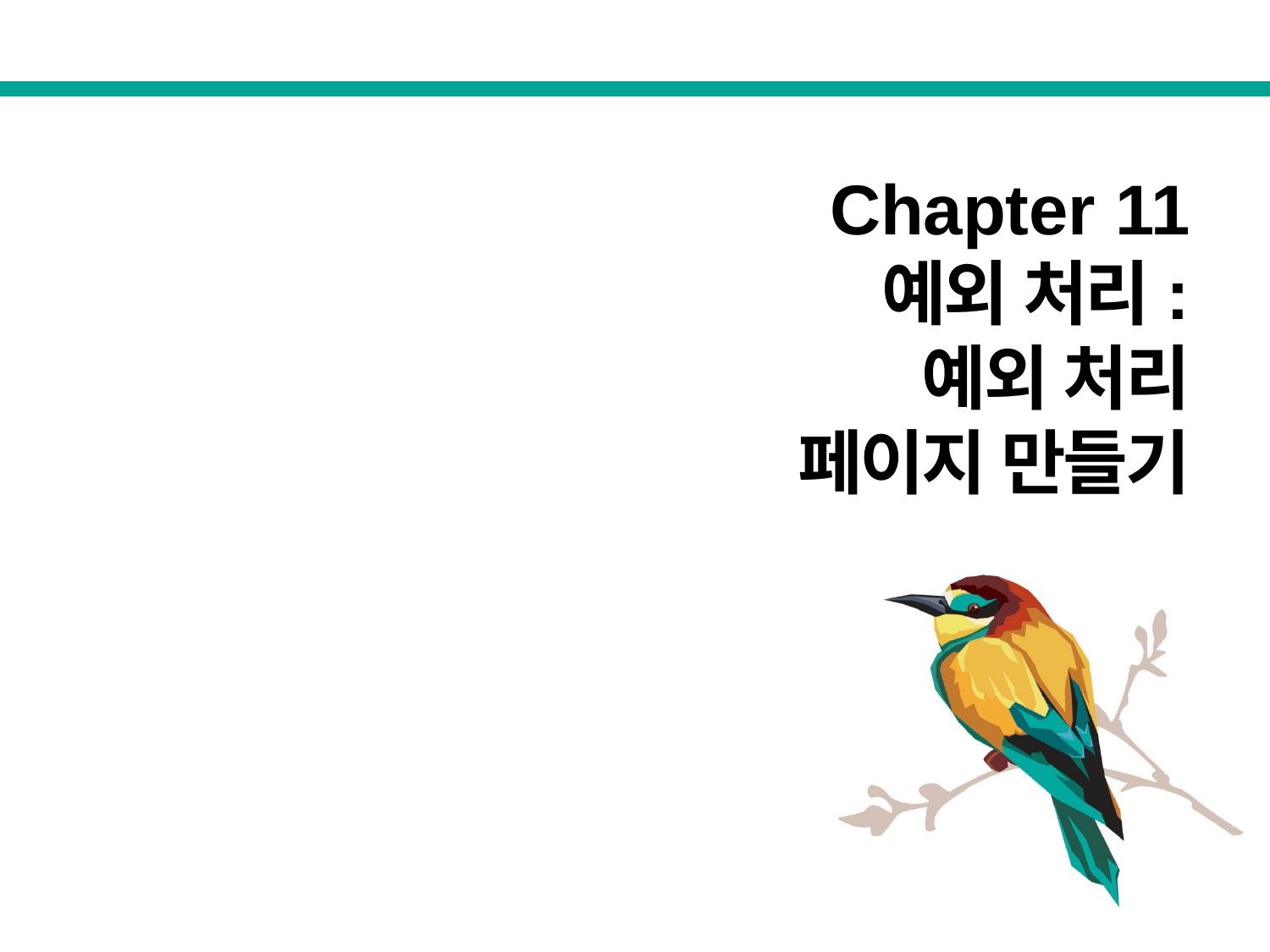

Chapter 11
예외 처리:
예외 처리
페이지 만들기